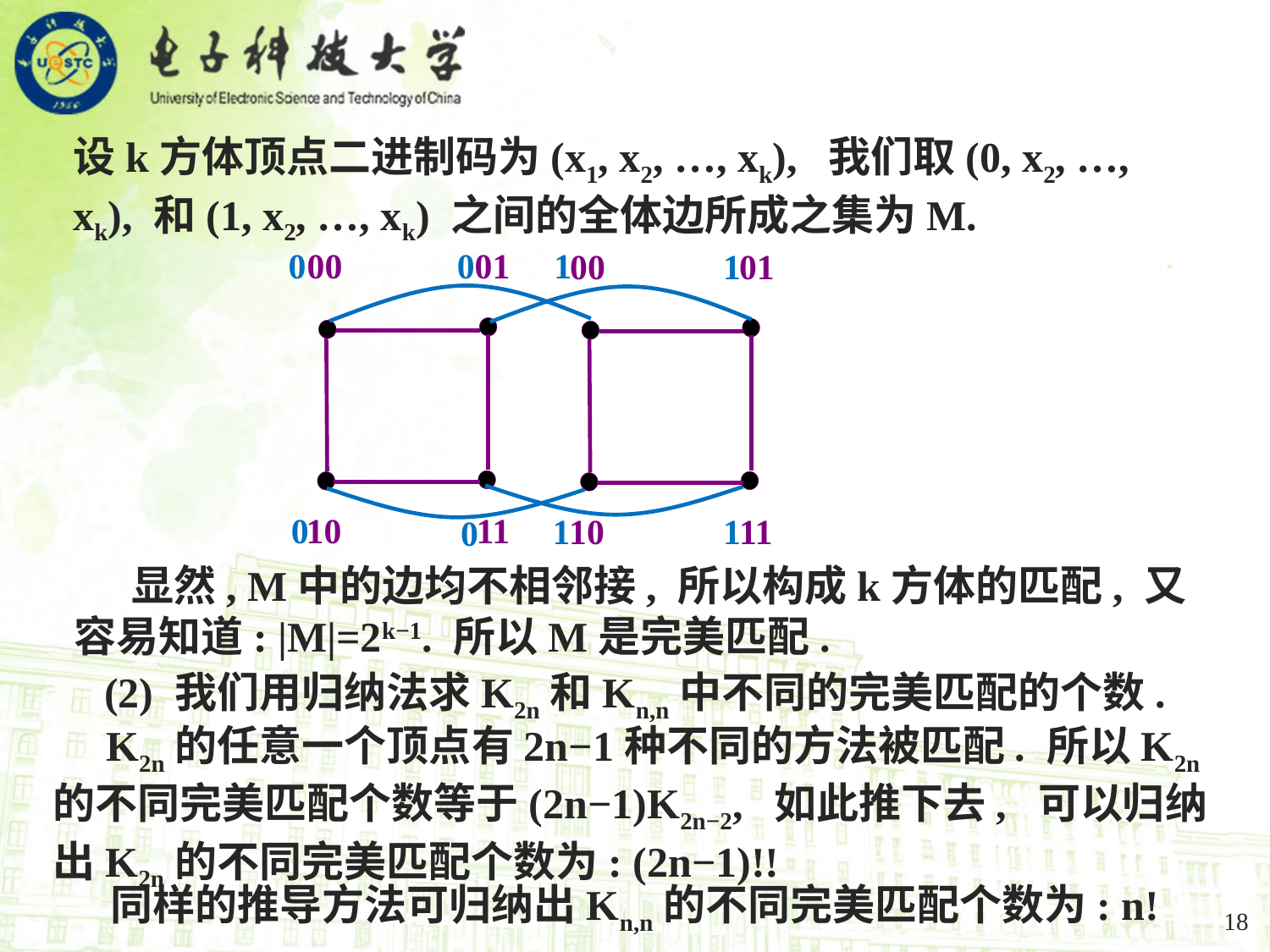

设k方体顶点二进制码为(x1, x2, …, xk),  我们取(0, x2, …, xk), 和(1, x2, …, xk) 之间的全体边所成之集为M.
0
00
0
01
1
00
1
01

0
10
11
11
1
10
1
0
     显然, M中的边均不相邻接, 所以构成k方体的匹配, 又容易知道: |M|=2k−1. 所以M是完美匹配.
    (2) 我们用归纳法求K2n和Kn,n中不同的完美匹配的个数.
     K2n的任意一个顶点有2n−1种不同的方法被匹配. 所以K2n的不同完美匹配个数等于(2n−1)K2n−2,  如此推下去,  可以归纳出K2n的不同完美匹配个数为: (2n−1)!!
     同样的推导方法可归纳出Kn,n的不同完美匹配个数为: n!
18